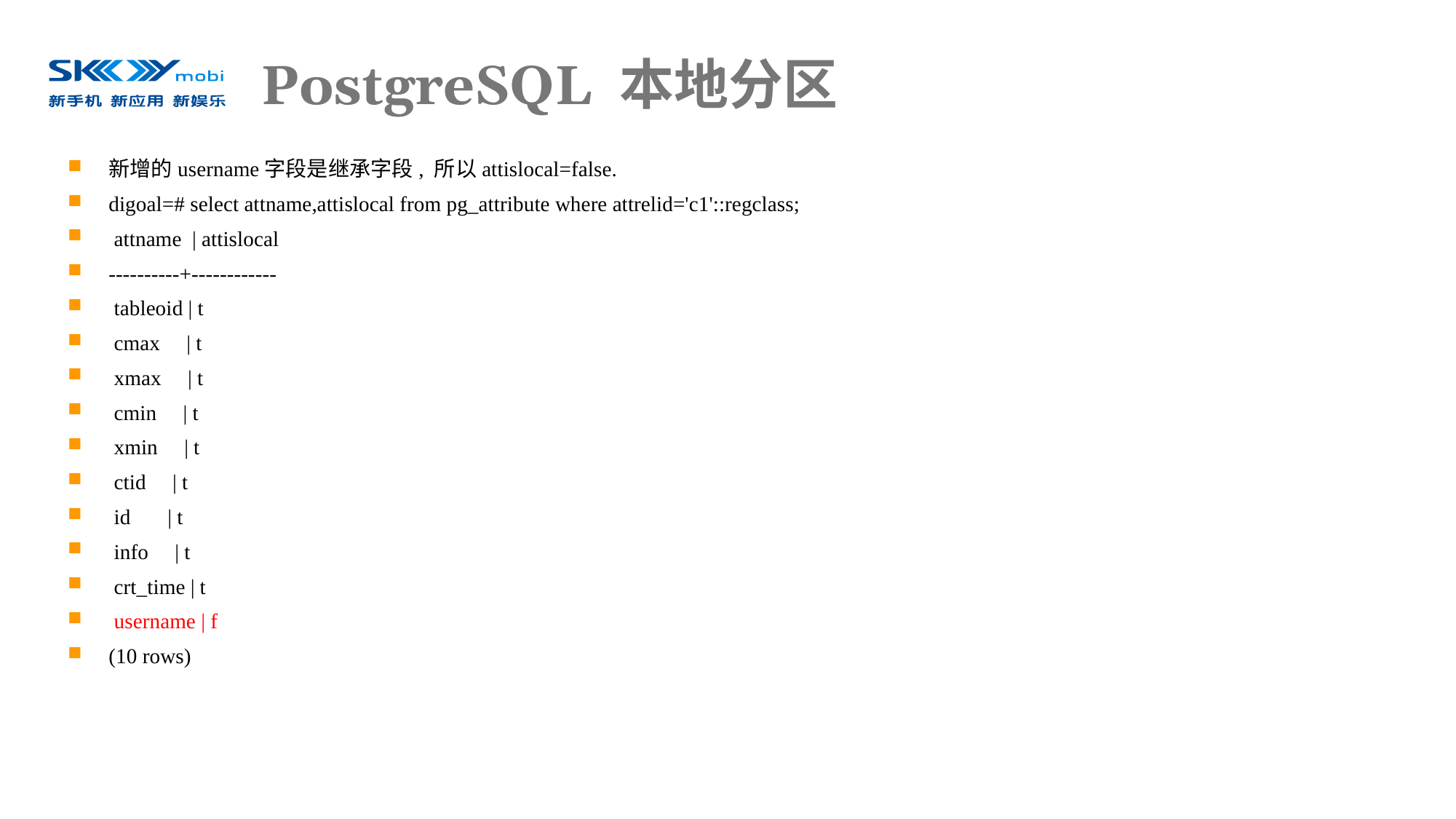

# PostgreSQL 本地分区
新增的username字段是继承字段, 所以attislocal=false.
digoal=# select attname,attislocal from pg_attribute where attrelid='c1'::regclass;
 attname  | attislocal
----------+------------
 tableoid | t
 cmax     | t
 xmax     | t
 cmin     | t
 xmin     | t
 ctid     | t
 id       | t
 info     | t
 crt_time | t
 username | f
(10 rows)